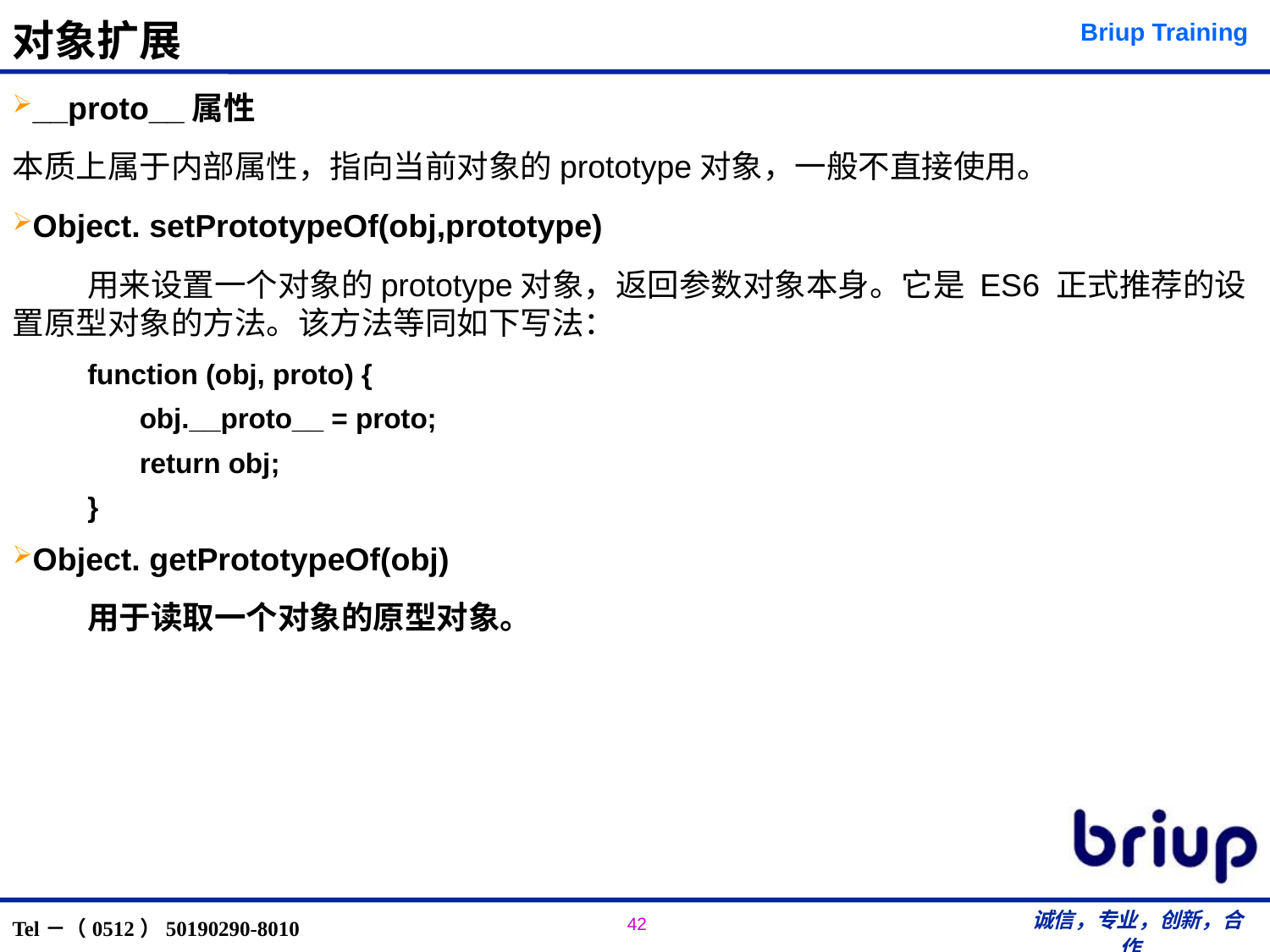

# 对象扩展
__proto__属性
本质上属于内部属性，指向当前对象的prototype对象，一般不直接使用。
Object. setPrototypeOf(obj,prototype)
用来设置一个对象的prototype对象，返回参数对象本身。它是 ES6 正式推荐的设置原型对象的方法。该方法等同如下写法：
function (obj, proto) {
	obj.__proto__ = proto;
	return obj;
}
Object. getPrototypeOf(obj)
用于读取一个对象的原型对象。